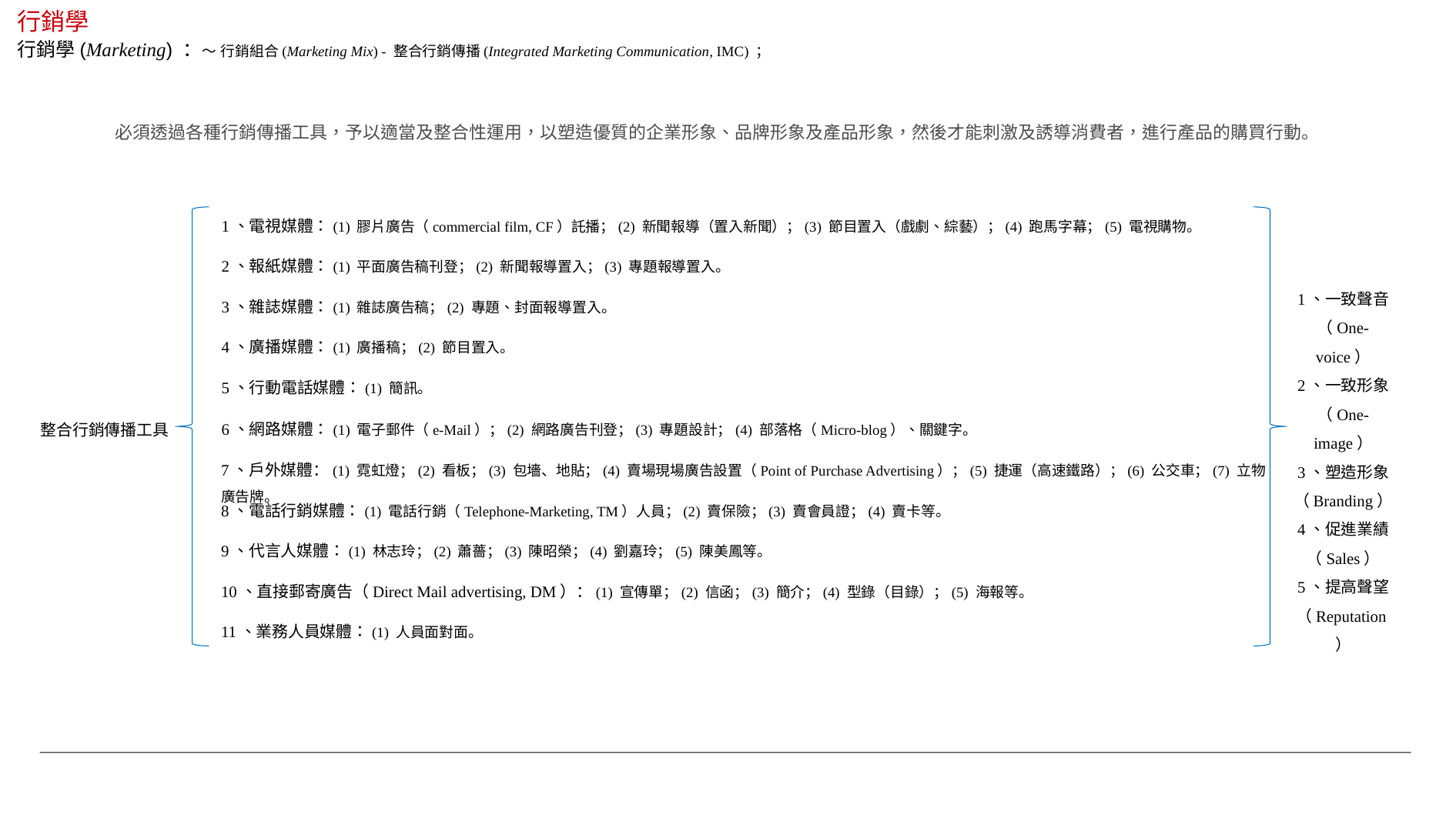

行銷學
行銷學(Marketing) ：～ 行銷組合(Marketing Mix) - 整合行銷傳播(Integrated Marketing Communication, IMC) ；
必須透過各種行銷傳播工具，予以適當及整合性運用，以塑造優質的企業形象、品牌形象及產品形象，然後才能刺激及誘導消費者，進行產品的購買行動。
1、電視媒體：(1) 膠片廣告（commercial film, CF）託播；(2) 新聞報導（置入新聞）；(3) 節目置入（戲劇、綜藝）；(4) 跑馬字幕；(5) 電視購物。

2、報紙媒體：(1) 平面廣告稿刊登；(2) 新聞報導置入；(3) 專題報導置入。
1、一致聲音（One-voice）
2、一致形象（One-image）
3、塑造形象（Branding）
4、促進業績（Sales）
5、提高聲望（Reputation）
3、雜誌媒體：(1) 雜誌廣告稿；(2) 專題、封面報導置入。
4、廣播媒體：(1) 廣播稿；(2) 節目置入。
5、行動電話媒體：(1) 簡訊。
6、網路媒體：(1) 電子郵件（e-Mail）；(2) 網路廣告刊登；(3) 專題設計；(4) 部落格（Micro-blog）、關鍵字。
整合行銷傳播工具
7、戶外媒體：(1) 霓虹燈；(2) 看板；(3) 包墻、地貼；(4) 賣場現場廣告設置（Point of Purchase Advertising）；(5) 捷運（高速鐵路）；(6) 公交車；(7) 立物廣告牌。
8、電話行銷媒體：(1) 電話行銷（Telephone-Marketing, TM）人員；(2) 賣保險；(3) 賣會員證；(4) 賣卡等。
9、代言人媒體：(1) 林志玲；(2) 蕭薔；(3) 陳昭榮；(4) 劉嘉玲；(5) 陳美鳳等。
10、直接郵寄廣告（Direct Mail advertising, DM）：(1) 宣傳單；(2) 信函；(3) 簡介；(4) 型錄（目錄）；(5) 海報等。
11、業務人員媒體：(1) 人員面對面。